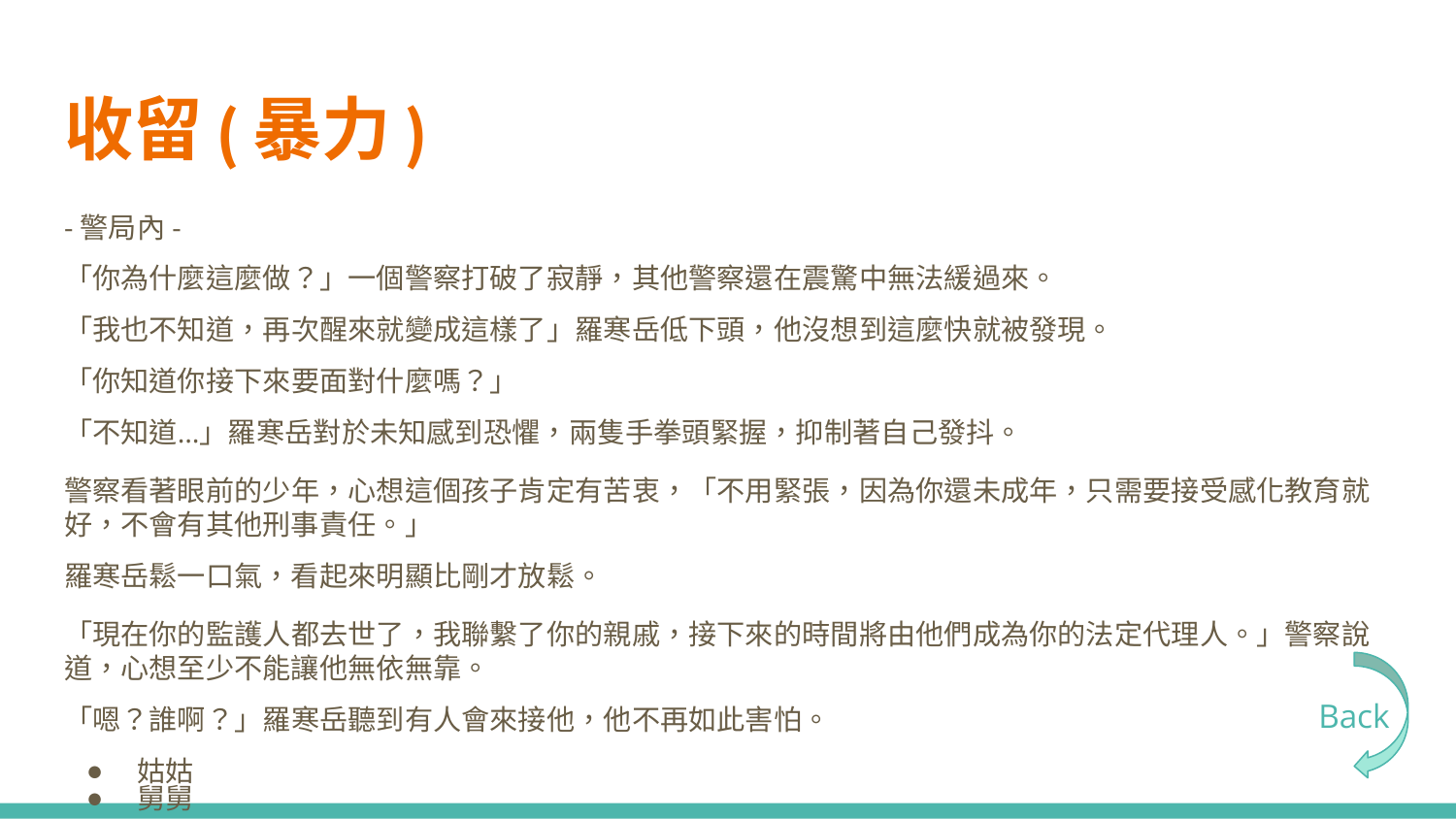

# 收留(暴力)
-警局內-
「你為什麼這麼做？」一個警察打破了寂靜，其他警察還在震驚中無法緩過來。
「我也不知道，再次醒來就變成這樣了」羅寒岳低下頭，他沒想到這麼快就被發現。
「你知道你接下來要面對什麼嗎？」
「不知道…」羅寒岳對於未知感到恐懼，兩隻手拳頭緊握，抑制著自己發抖。
警察看著眼前的少年，心想這個孩子肯定有苦衷，「不用緊張，因為你還未成年，只需要接受感化教育就好，不會有其他刑事責任。」
羅寒岳鬆一口氣，看起來明顯比剛才放鬆。
「現在你的監護人都去世了，我聯繫了你的親戚，接下來的時間將由他們成為你的法定代理人。」警察說道，心想至少不能讓他無依無靠。
「嗯？誰啊？」羅寒岳聽到有人會來接他，他不再如此害怕。
姑姑
舅舅

Back